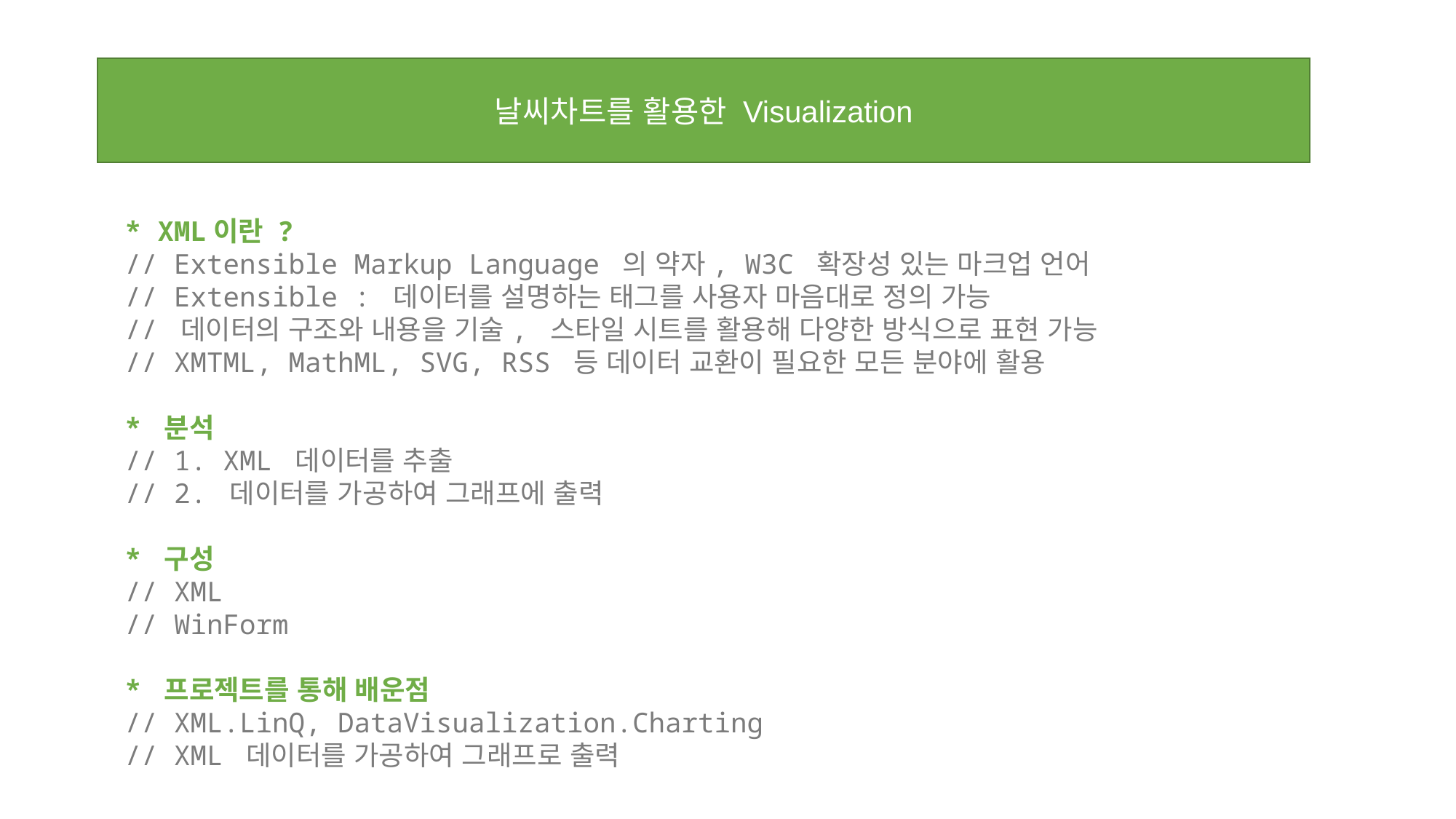

날씨차트를 활용한 Visualization
 * XML이란 ?
 // Extensible Markup Language 의 약자, W3C 확장성 있는 마크업 언어
 // Extensible : 데이터를 설명하는 태그를 사용자 마음대로 정의 가능
 // 데이터의 구조와 내용을 기술, 스타일 시트를 활용해 다양한 방식으로 표현 가능
 // XMTML, MathML, SVG, RSS 등 데이터 교환이 필요한 모든 분야에 활용

 * 분석
 // 1. XML 데이터를 추출
 // 2. 데이터를 가공하여 그래프에 출력

 * 구성
 // XML
 // WinForm

 * 프로젝트를 통해 배운점
 // XML.LinQ, DataVisualization.Charting
 // XML 데이터를 가공하여 그래프로 출력